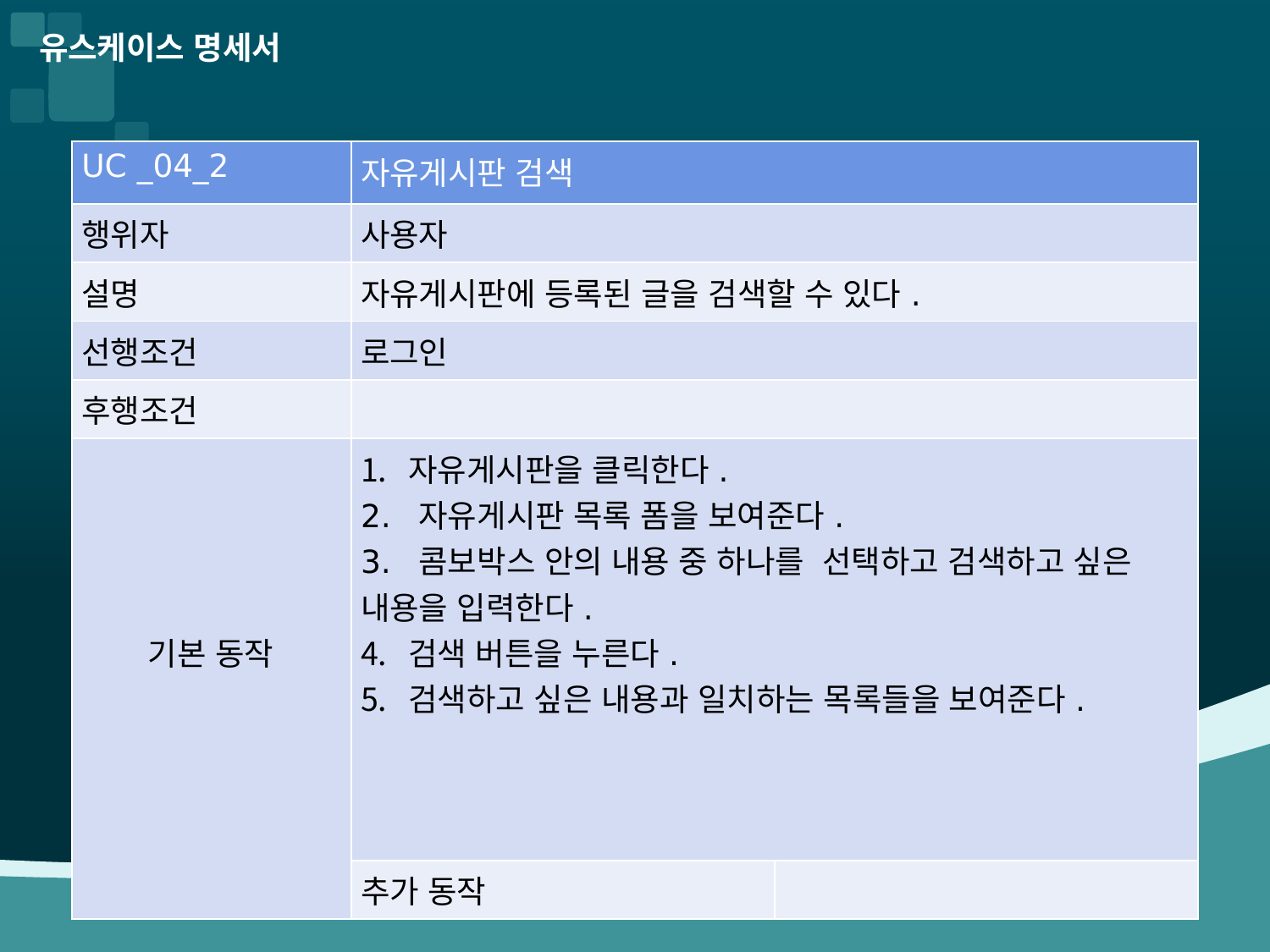

유스케이스 명세서
| UC \_04\_2 | 자유게시판 검색 |  |
| --- | --- | --- |
| 행위자 | 사용자 |  |
| 설명 | 자유게시판에 등록된 글을 검색할 수 있다. |  |
| 선행조건 | 로그인 |  |
| 후행조건 |  |  |
| 기본 동작 | 자유게시판을 클릭한다. 2. 자유게시판 목록 폼을 보여준다. 3. 콤보박스 안의 내용 중 하나를 선택하고 검색하고 싶은 내용을 입력한다. 검색 버튼을 누른다. 검색하고 싶은 내용과 일치하는 목록들을 보여준다. | System 행위 |
|  | 추가 동작 |  |